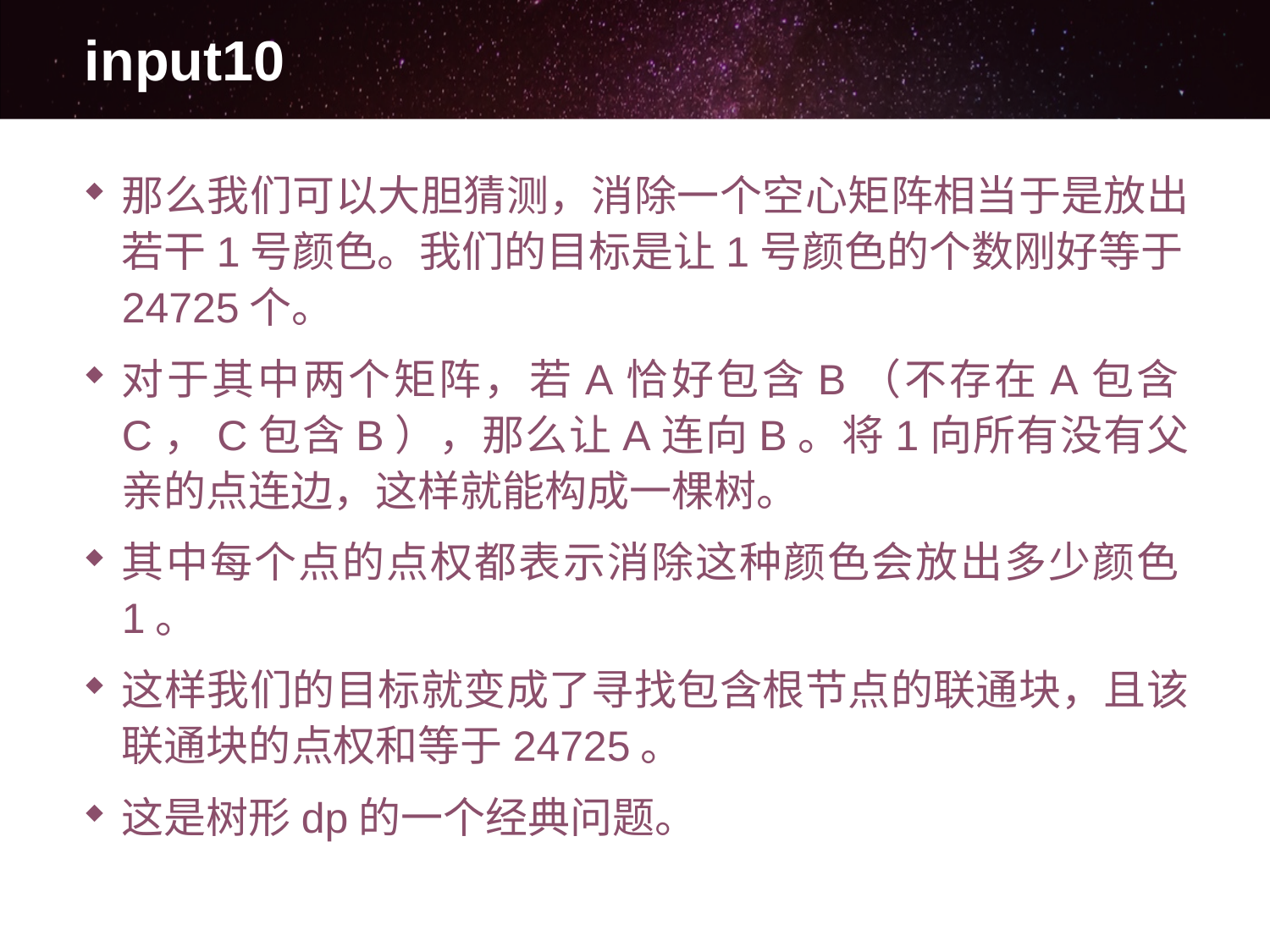

# input10
那么我们可以大胆猜测，消除一个空心矩阵相当于是放出若干1号颜色。我们的目标是让1号颜色的个数刚好等于24725个。
对于其中两个矩阵，若A恰好包含B（不存在A包含C，C包含B），那么让A连向B。将1向所有没有父亲的点连边，这样就能构成一棵树。
其中每个点的点权都表示消除这种颜色会放出多少颜色1。
这样我们的目标就变成了寻找包含根节点的联通块，且该联通块的点权和等于24725。
这是树形dp的一个经典问题。